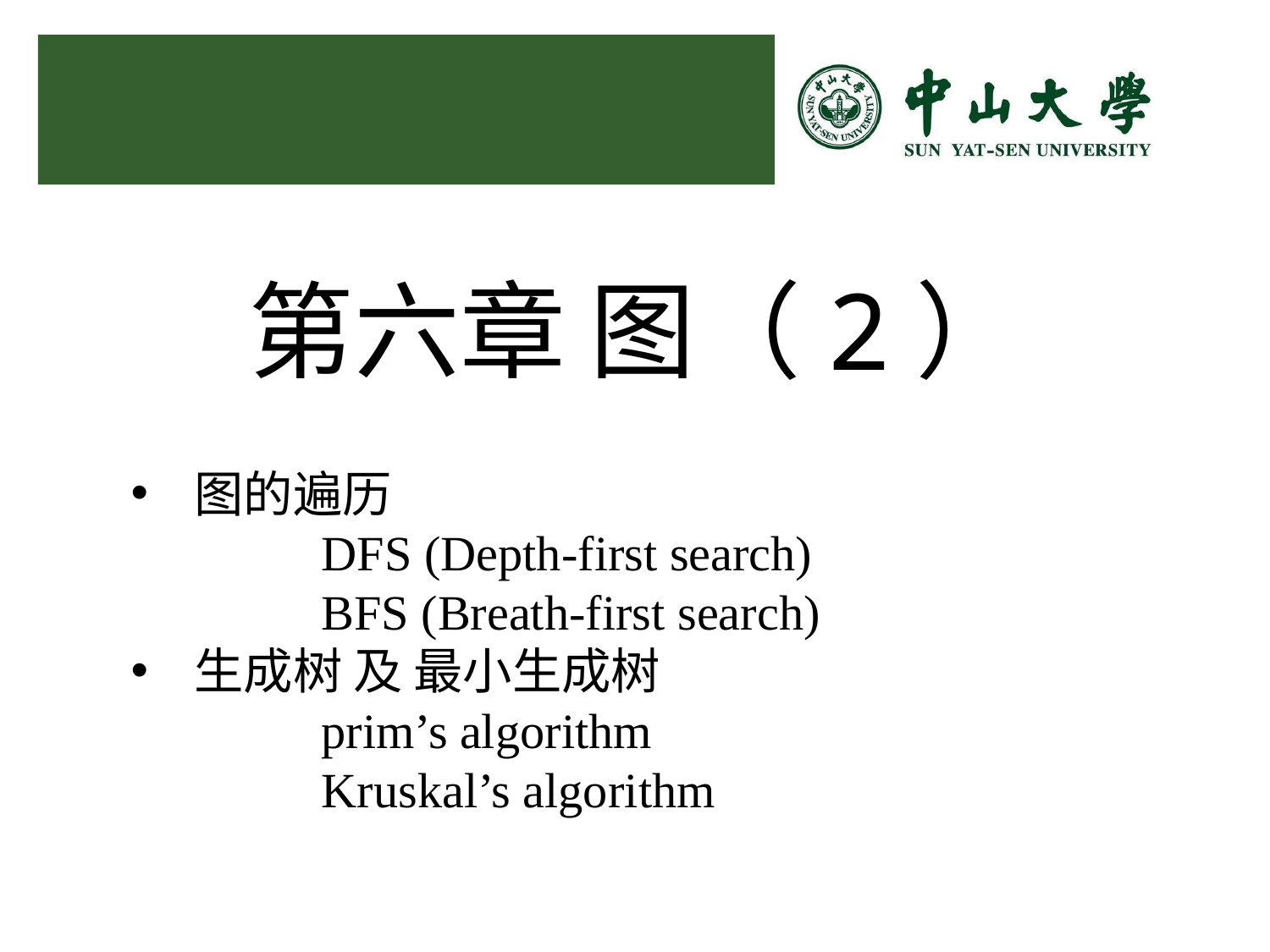

第六章 图（2）
图的遍历
	DFS (Depth-first search)
	BFS (Breath-first search)
生成树 及 最小生成树
	prim’s algorithm
	Kruskal’s algorithm